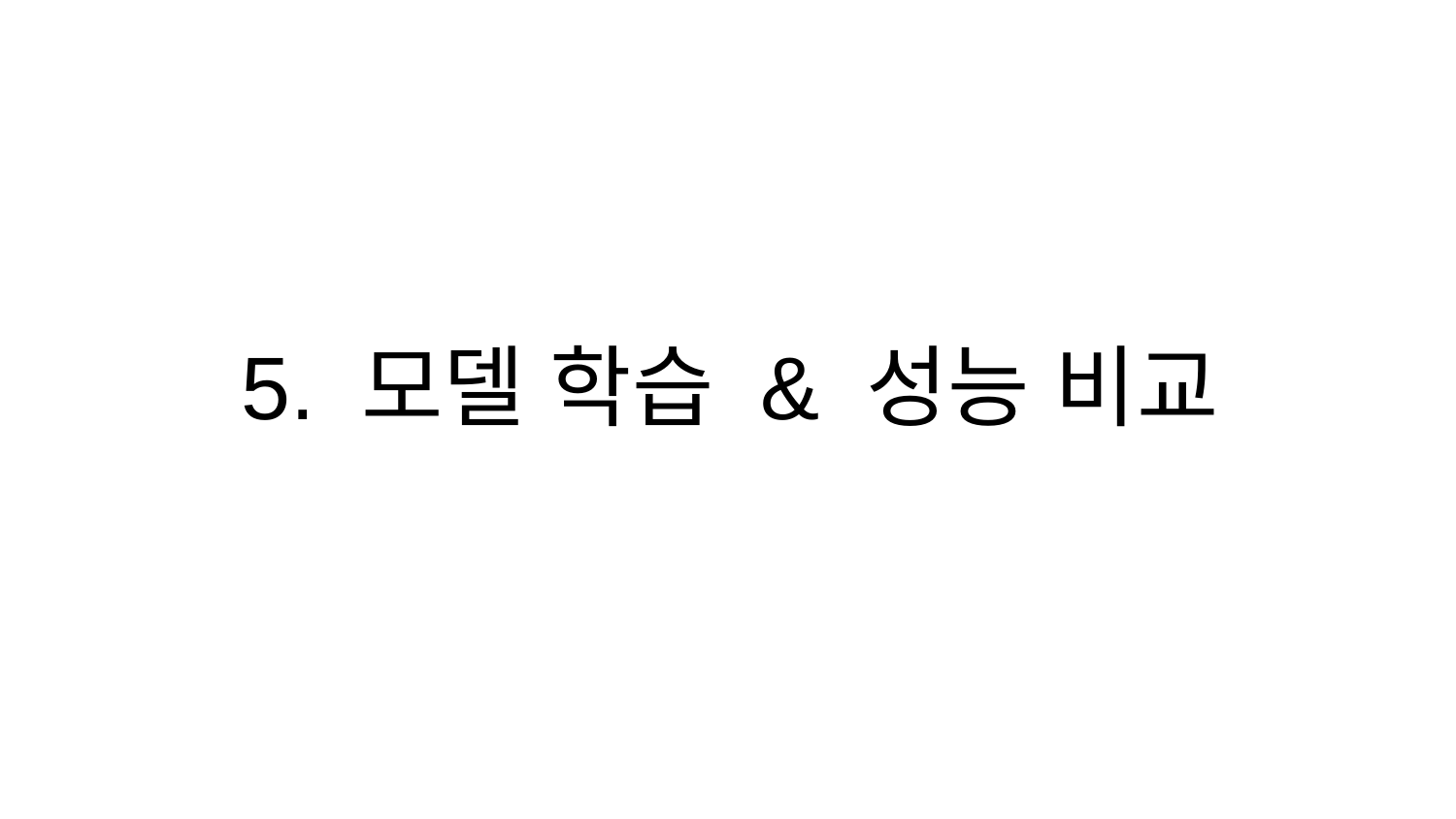

# 5. 모델 학습 & 성능 비교